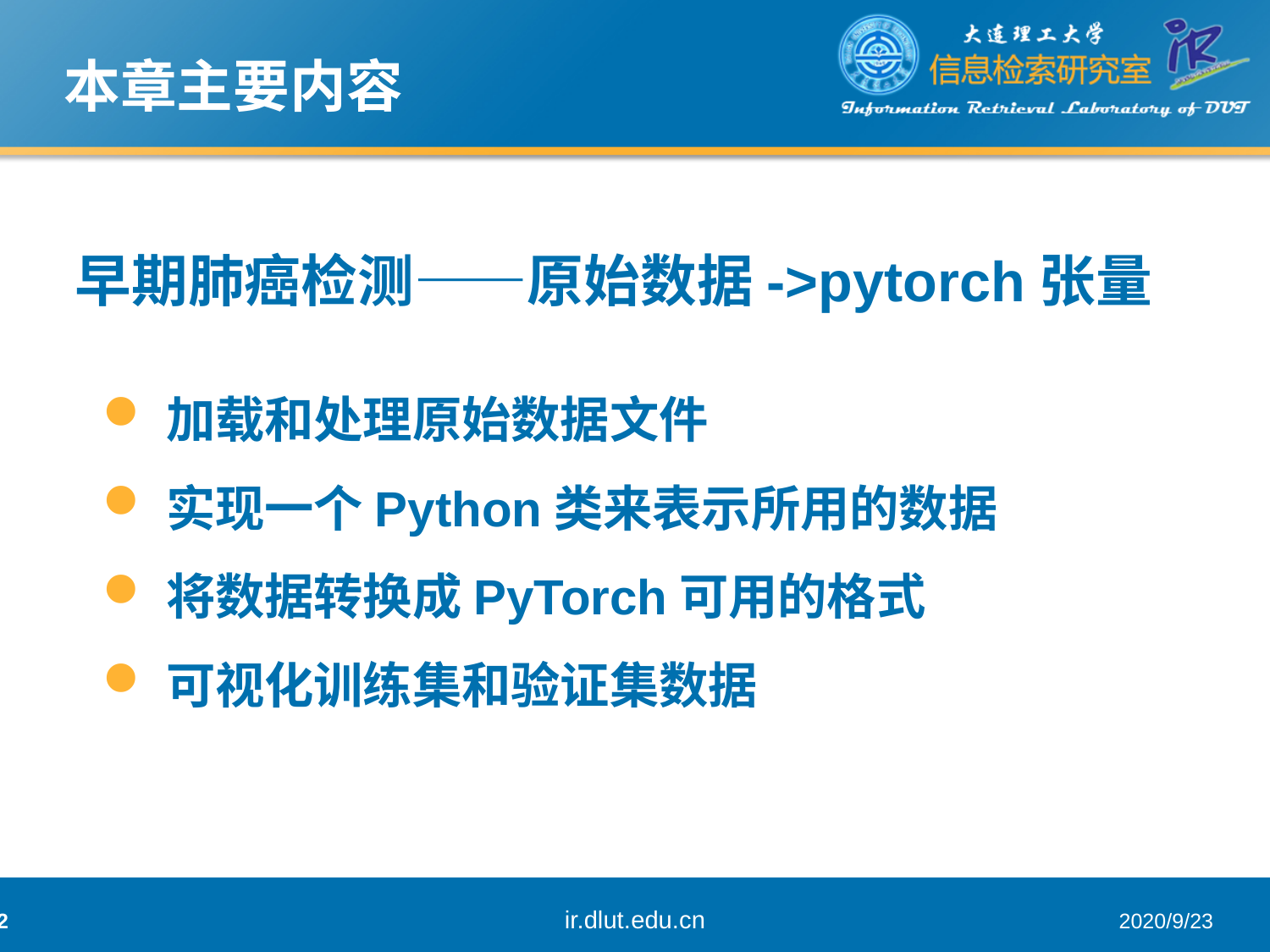

本章主要内容
早期肺癌检测——原始数据->pytorch张量
加载和处理原始数据文件
实现一个Python类来表示所用的数据
将数据转换成PyTorch可用的格式
可视化训练集和验证集数据